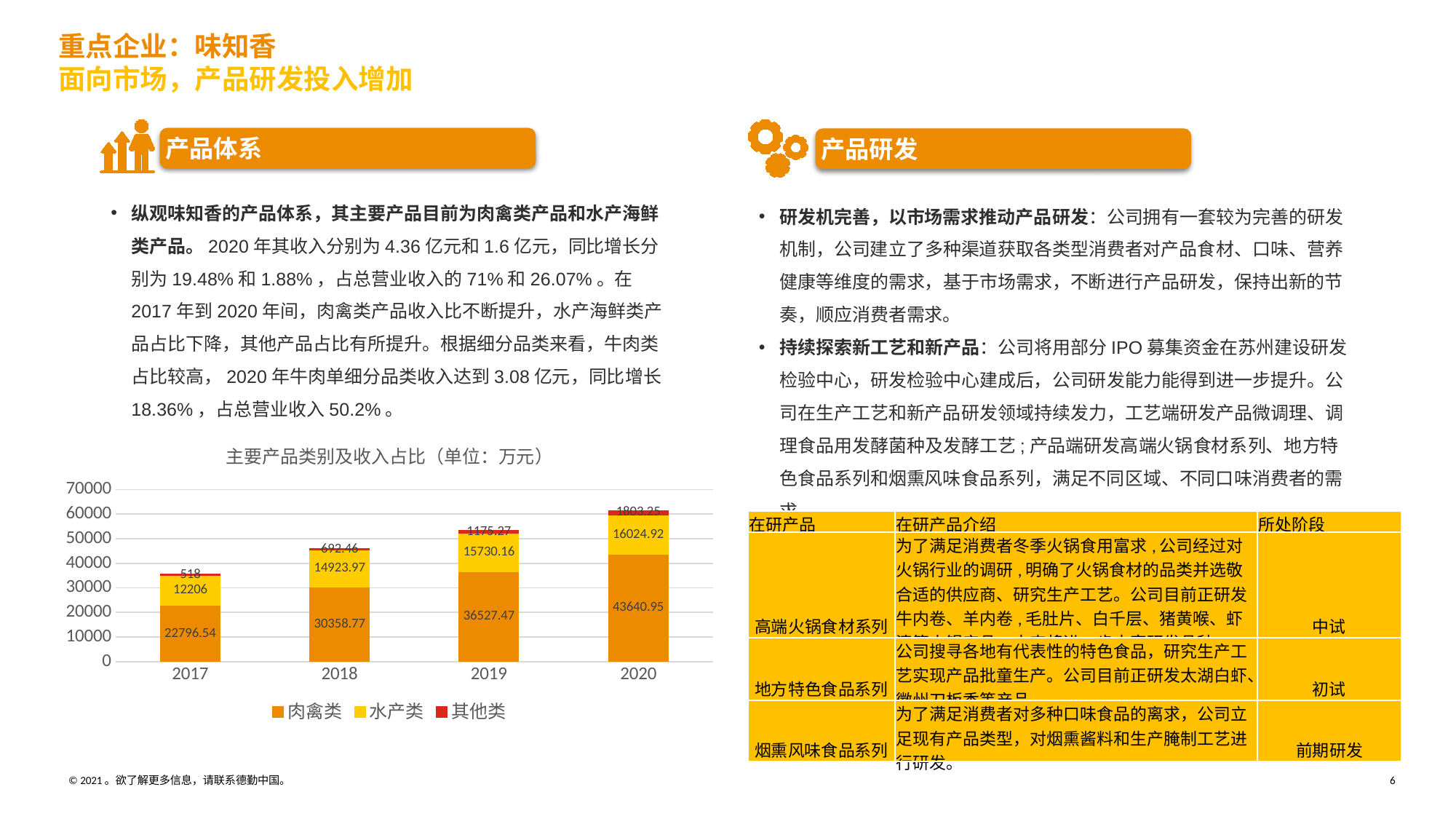

重点企业：味知香
面向市场，产品研发投入增加

产品体系
产品研发
纵观味知香的产品体系，其主要产品目前为肉禽类产品和水产海鲜类产品。2020年其收入分别为4.36亿元和1.6亿元，同比增长分别为19.48%和1.88%，占总营业收入的71%和26.07%。在2017年到2020年间，肉禽类产品收入比不断提升，水产海鲜类产品占比下降，其他产品占比有所提升。根据细分品类来看，牛肉类占比较高，2020年牛肉单细分品类收入达到3.08亿元，同比增长18.36%，占总营业收入50.2%。
研发机完善，以市场需求推动产品研发：公司拥有一套较为完善的研发机制，公司建立了多种渠道获取各类型消费者对产品食材、口味、营养健康等维度的需求，基于市场需求，不断进行产品研发，保持出新的节奏，顺应消费者需求。
持续探索新工艺和新产品：公司将用部分IPO募集资金在苏州建设研发检验中心，研发检验中心建成后，公司研发能力能得到进一步提升。公司在生产工艺和新产品研发领域持续发力，工艺端研发产品微调理、调理食品用发酵菌种及发酵工艺;产品端研发高端火锅食材系列、地方特色食品系列和烟熏风味食品系列，满足不同区域、不同口味消费者的需求。

### Chart: 主要产品类别及收入占比（单位：万元）

| Category | 肉禽类 | 水产类 | 其他类 |
|---|---|---|---|
| 2017 | 22796.54 | 12206.0 | 518.0 |
| 2018 | 30358.77 | 14923.97 | 692.46 |
| 2019 | 36527.47 | 15730.16 | 1175.27 |
| 2020 | 43640.95 | 16024.92 | 1803.25 |
| 在研产品 | 在研产品介绍 | 所处阶段 |
| --- | --- | --- |
| 高端火锅食材系列 | 为了满足消费者冬季火锅食用富求,公司经过对火锅行业的调研,明确了火锅食材的品类并选敬合适的供应商、研究生产工艺。公司目前正研发牛内卷、羊内卷,毛肚片、白千层、猪黄喉、虾清等火锅产品，未来将进一步丰富研发品种。 | 中试 |
| 地方特色食品系列 | 公司搜寻各地有代表性的特色食品，研究生产工艺实现产品批童生产。公司目前正研发太湖白虾、徽州刀板香等产品。 | 初试 |
| 烟熏风味食品系列 | 为了满足消费者对多种口味食品的离求，公司立足现有产品类型，对烟熏酱料和生产腌制工艺进行研发。 | 前期研发 |